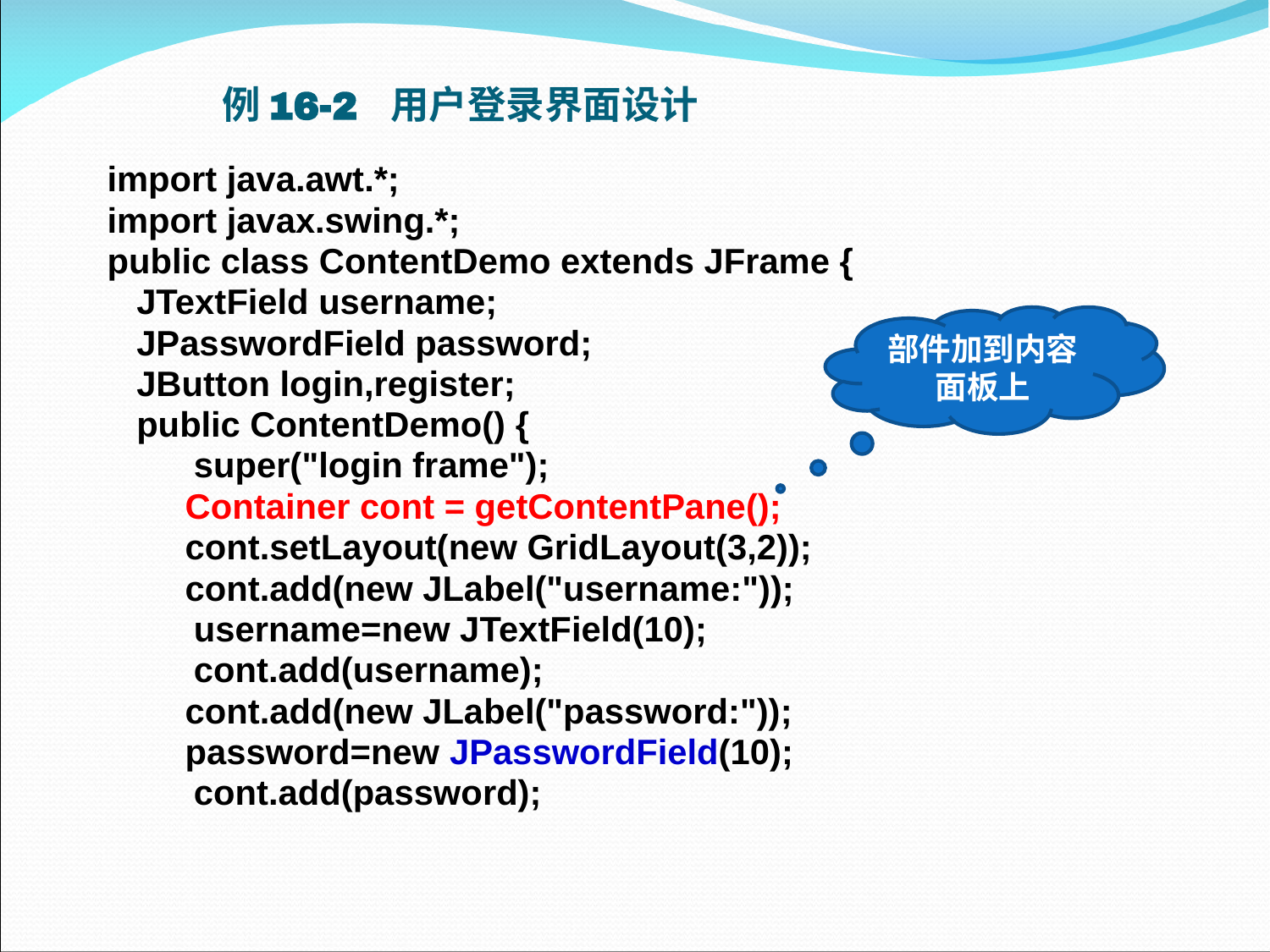

# 例16-2  用户登录界面设计
import java.awt.*;
import javax.swing.*;
public class ContentDemo extends JFrame {
   JTextField username;
   JPasswordField password;
   JButton login,register;
   public ContentDemo() {
	     super("login frame");
        Container cont = getContentPane();
        cont.setLayout(new GridLayout(3,2));
        cont.add(new JLabel("username:"));
	     username=new JTextField(10);
	     cont.add(username);
        cont.add(new JLabel("password:"));
        password=new JPasswordField(10);
	     cont.add(password);
部件加到内容面板上